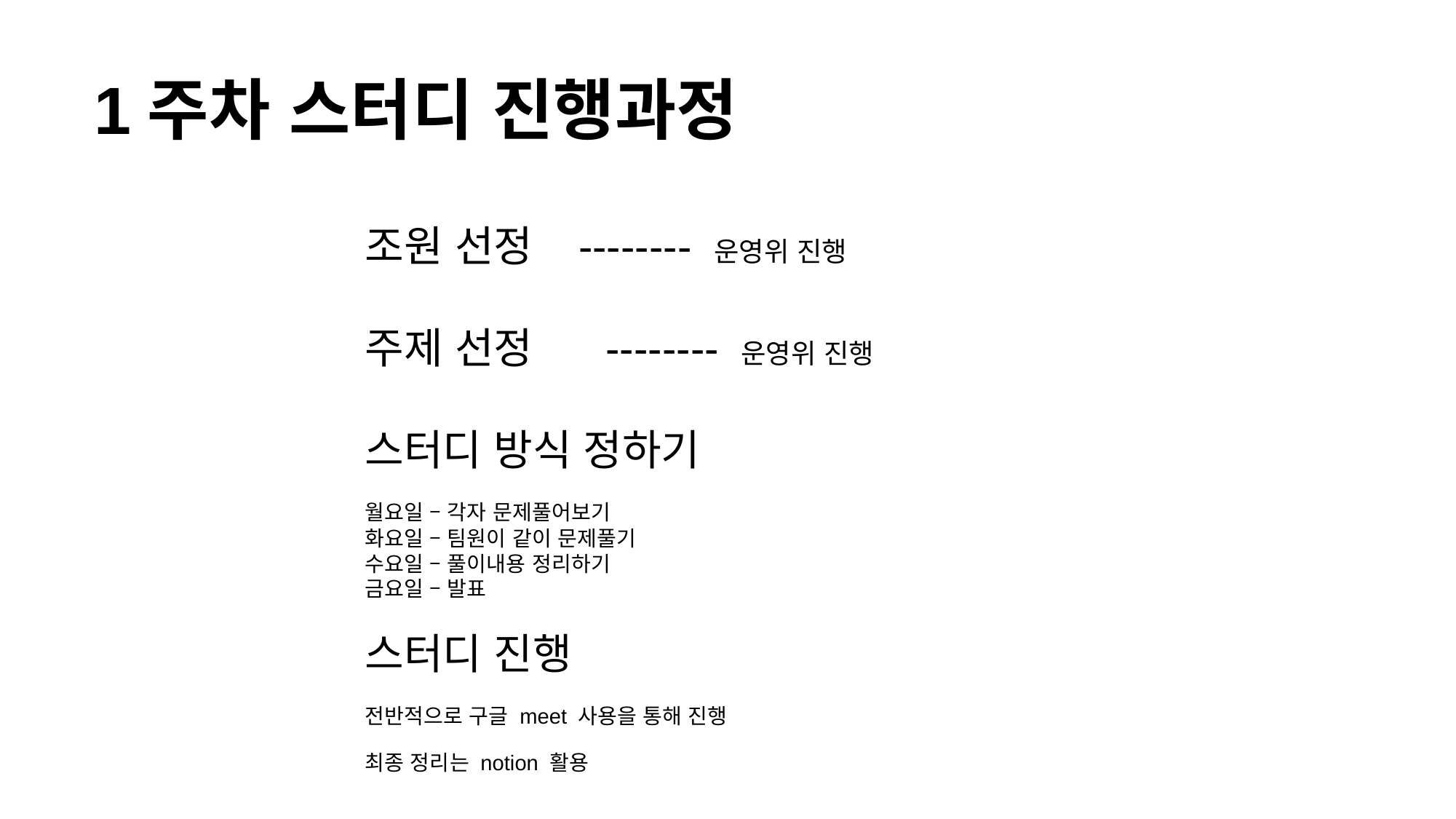

1주차 스터디 진행과정
조원 선정   -------- 운영위 진행

주제 선정 	 -------- 운영위 진행

스터디 방식 정하기

월요일 – 각자 문제풀어보기
화요일 – 팀원이 같이 문제풀기
수요일 – 풀이내용 정리하기
금요일 – 발표

스터디 진행

전반적으로 구글 meet 사용을 통해 진행
최종 정리는 notion 활용